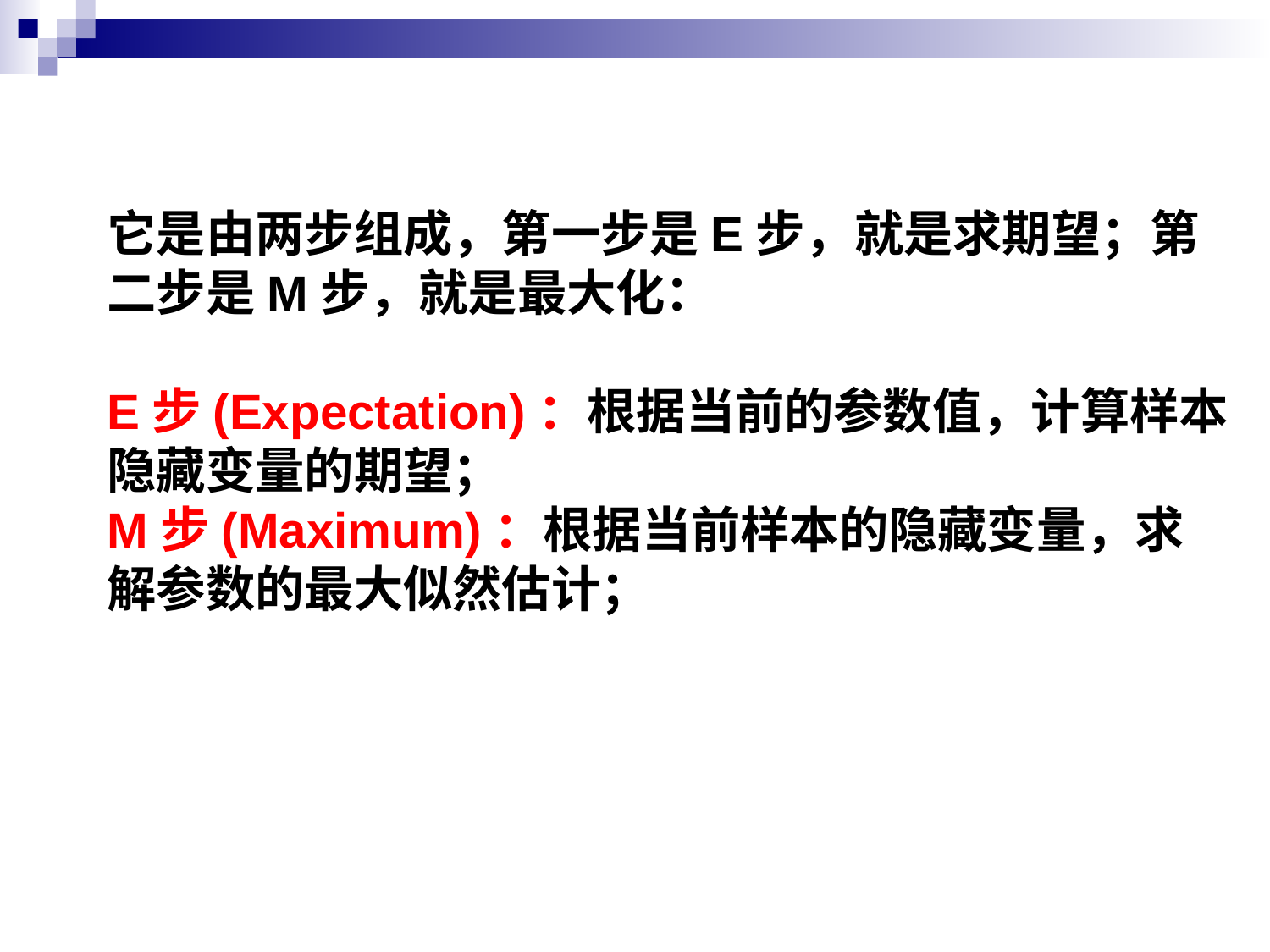

它是由两步组成，第一步是E步，就是求期望；第二步是M步，就是最大化：

E步(Expectation)：根据当前的参数值，计算样本隐藏变量的期望；
M步(Maximum)：根据当前样本的隐藏变量，求解参数的最大似然估计；